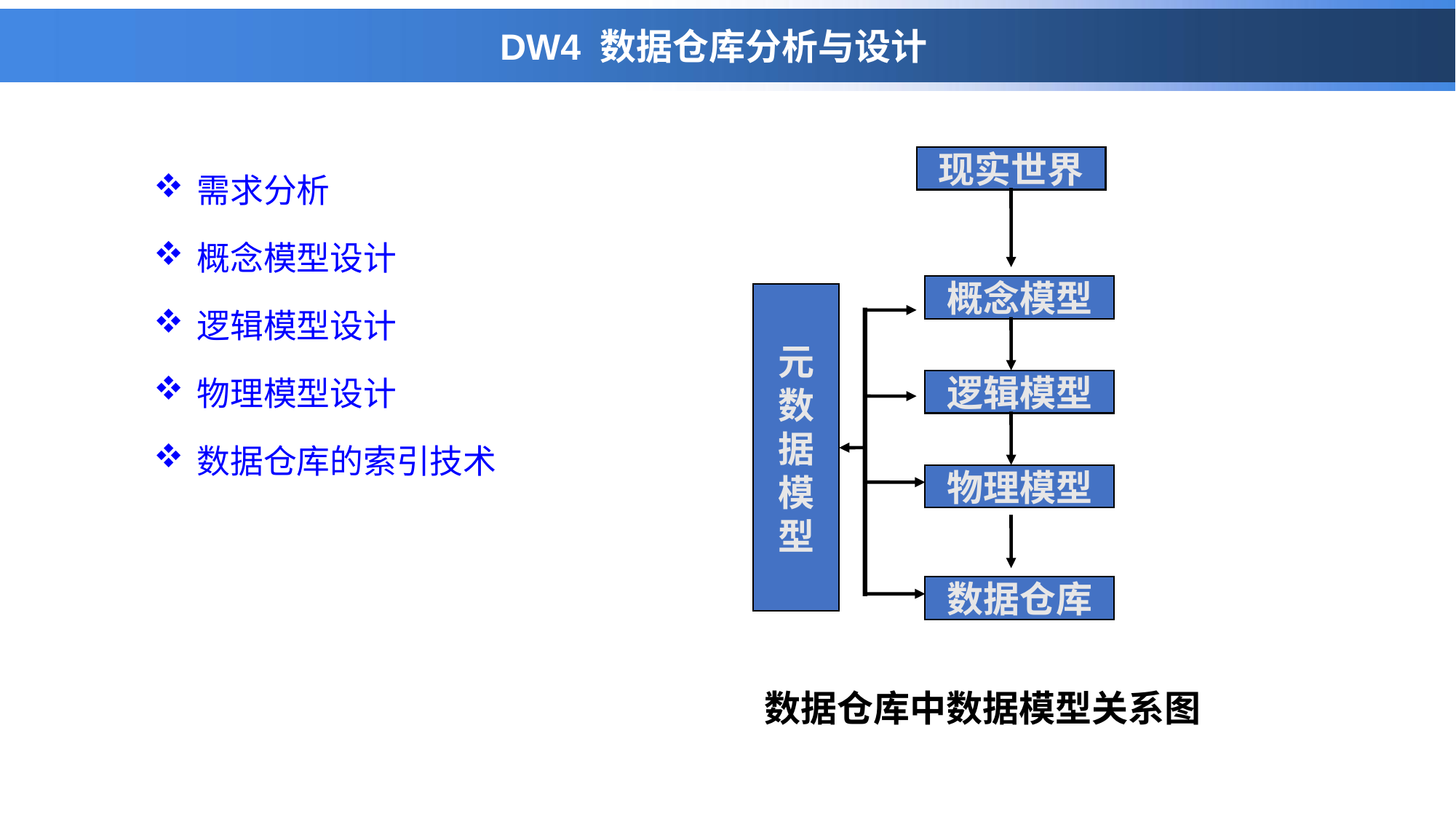

# DW4 数据仓库分析与设计
需求分析
概念模型设计
逻辑模型设计
物理模型设计
数据仓库的索引技术

现实世界

概念模型
元
数
据
模
型

逻辑模型

物理模型

数据仓库

数据仓库中数据模型关系图